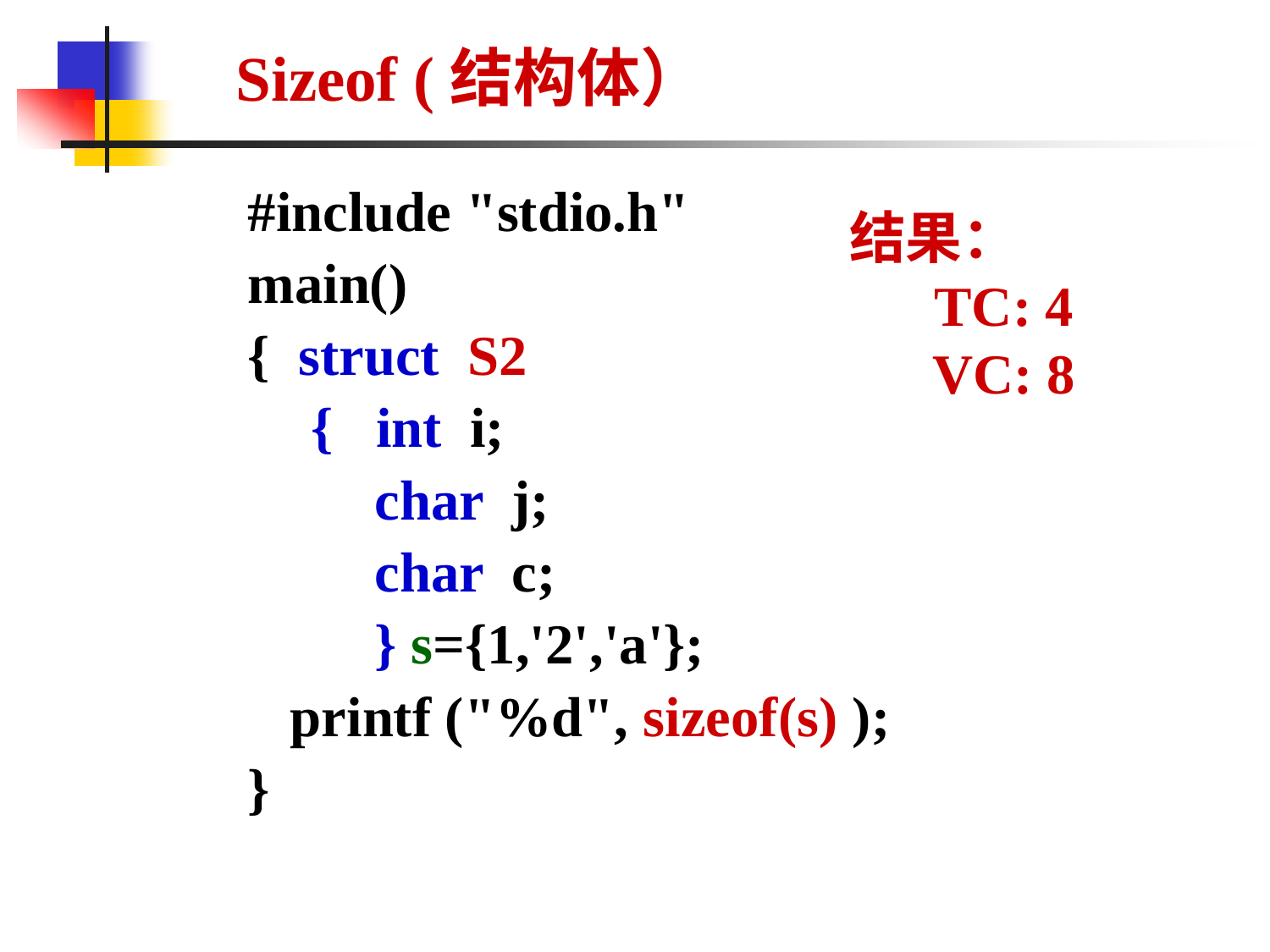

# Sizeof (结构体）
#include "stdio.h"
main()
{  struct  S2
{   int  i;
char  j;
char  c;
} s={1,'2','a'};
   printf ("%d", sizeof(s) );
}
结果：
TC: 4
VC: 8